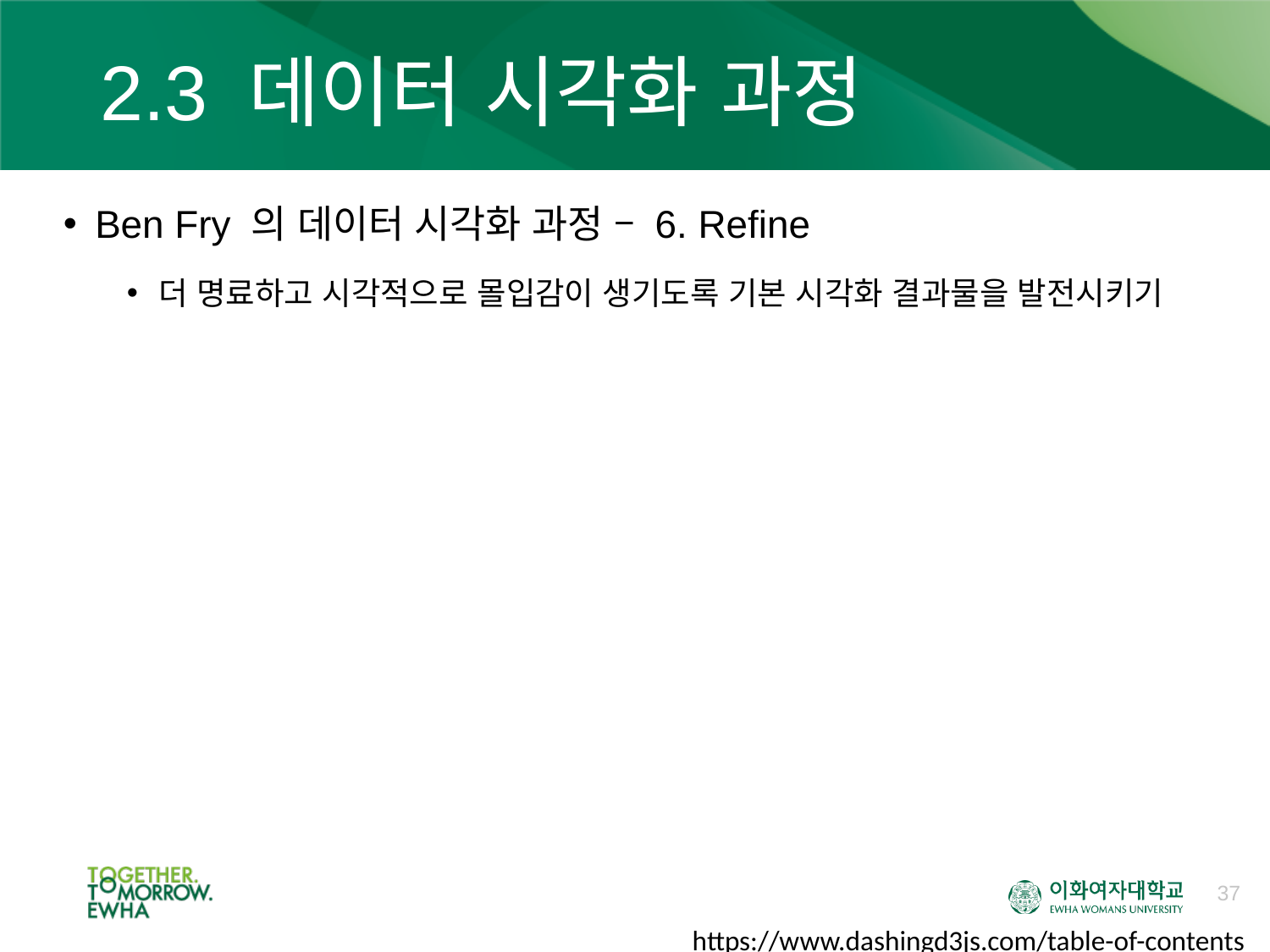

# 2.3 데이터 시각화 과정
Ben Fry 의 데이터 시각화 과정 – 6. Refine
더 명료하고 시각적으로 몰입감이 생기도록 기본 시각화 결과물을 발전시키기
37
https://www.dashingd3js.com/table-of-contents